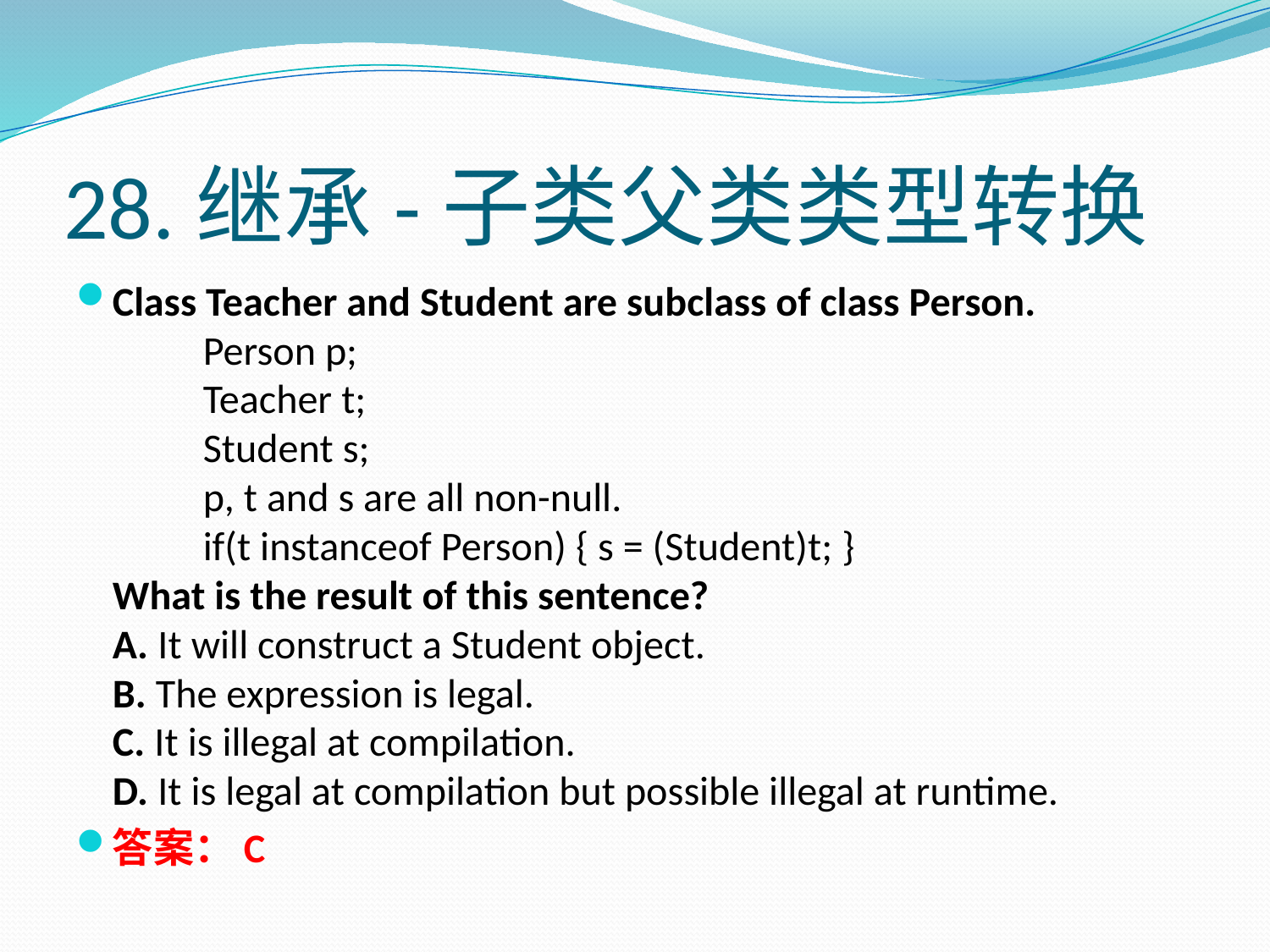

# 28.继承-子类父类类型转换
Class Teacher and Student are subclass of class Person.
　　Person p;
　　Teacher t;
　　Student s;
　　p, t and s are all non-null.
　　if(t instanceof Person) { s = (Student)t; }
What is the result of this sentence?
A. It will construct a Student object.
B. The expression is legal.
C. It is illegal at compilation.
D. It is legal at compilation but possible illegal at runtime.
答案：C